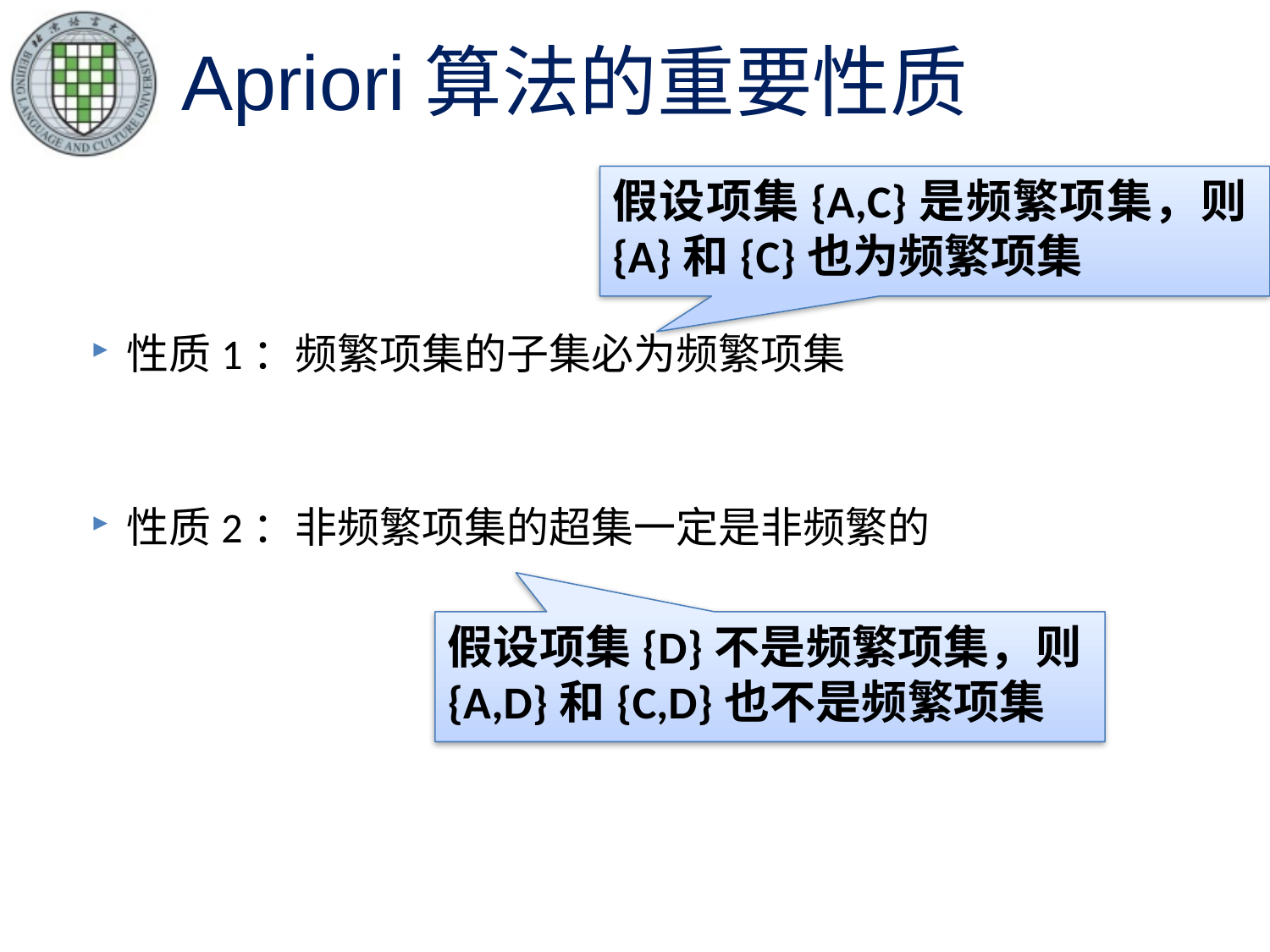

Apriori算法的重要性质
假设项集{A,C}是频繁项集，则{A}和{C}也为频繁项集

性质1：频繁项集的子集必为频繁项集

性质2：非频繁项集的超集一定是非频繁的

假设项集{D}不是频繁项集，则{A,D}和{C,D}也不是频繁项集